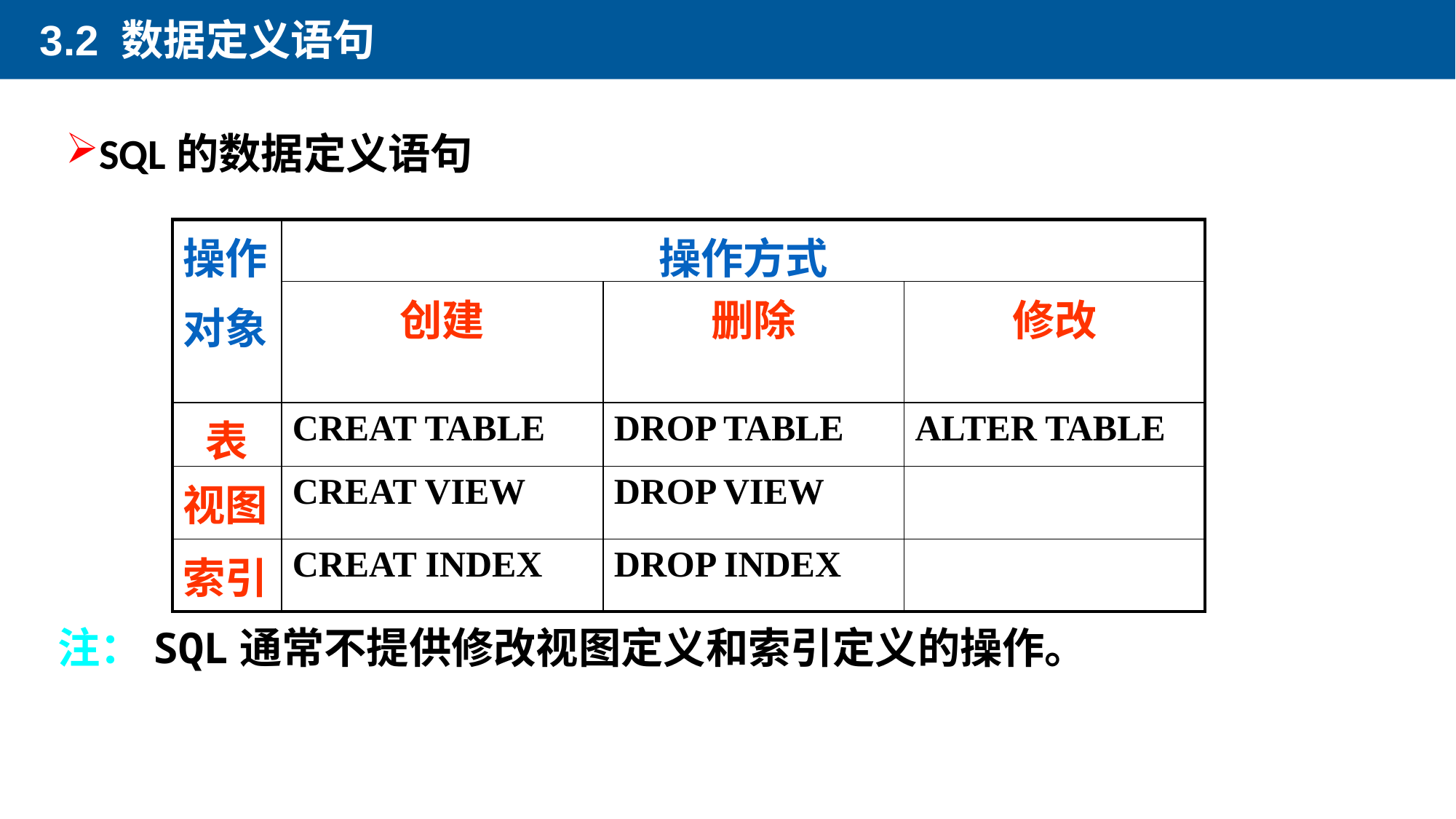

3.2 数据定义语句
SQL的数据定义语句
| 操作 对象 | 操作方式 |  |  |
| --- | --- | --- | --- |
|  | 创建 | 删除 | 修改 |
| 表 | CREAT TABLE | DROP TABLE | ALTER TABLE |
| 视图 | CREAT VIEW | DROP VIEW |  |
| 索引 | CREAT INDEX | DROP INDEX |  |
注：SQL通常不提供修改视图定义和索引定义的操作。